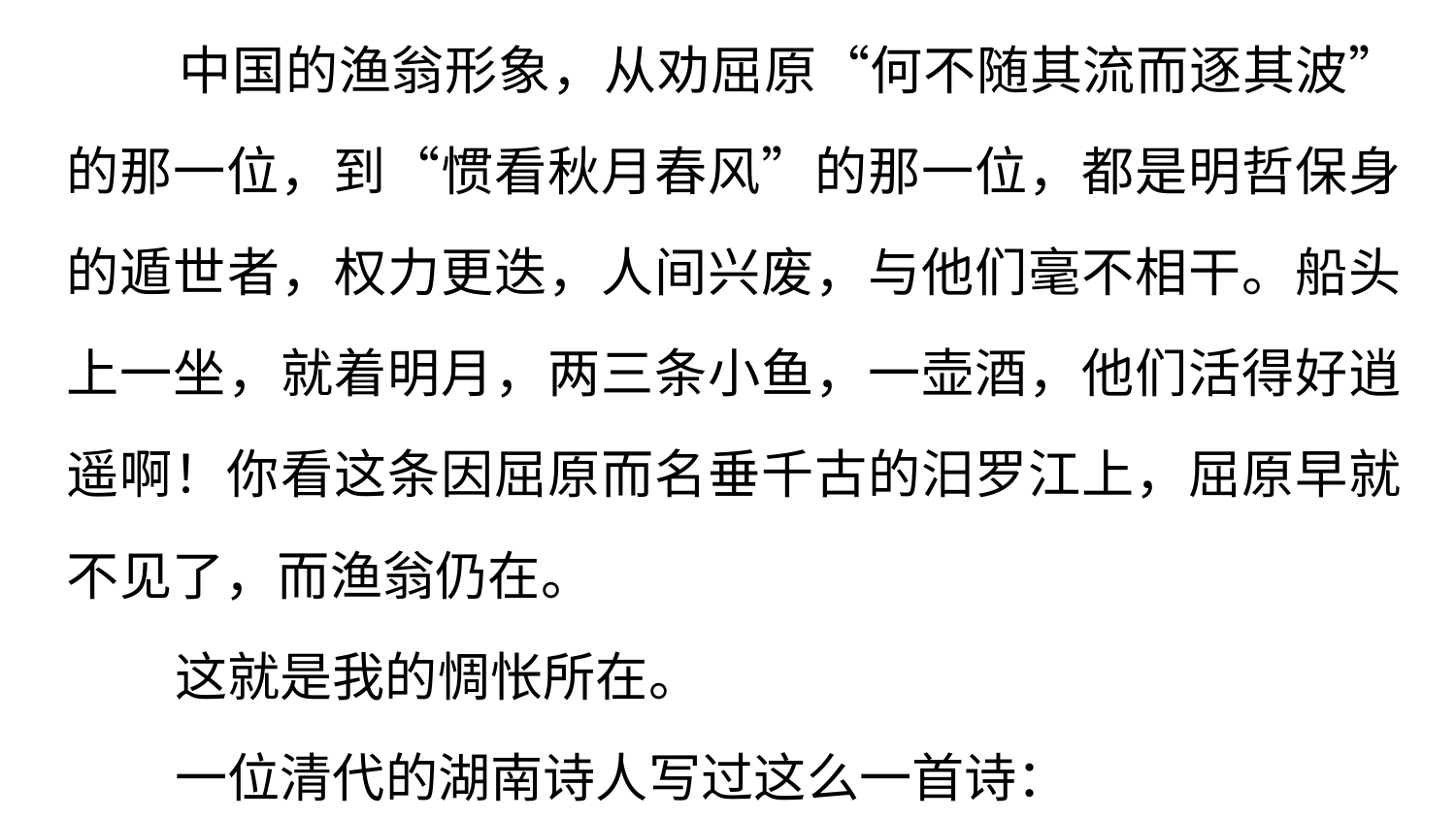

中国的渔翁形象，从劝屈原“何不随其流而逐其波”的那一位，到“惯看秋月春风”的那一位，都是明哲保身的遁世者，权力更迭，人间兴废，与他们毫不相干。船头上一坐，就着明月，两三条小鱼，一壶酒，他们活得好逍遥啊！你看这条因屈原而名垂千古的汨罗江上，屈原早就不见了，而渔翁仍在。
        这就是我的惆怅所在。
        一位清代的湖南诗人写过这么一首诗：